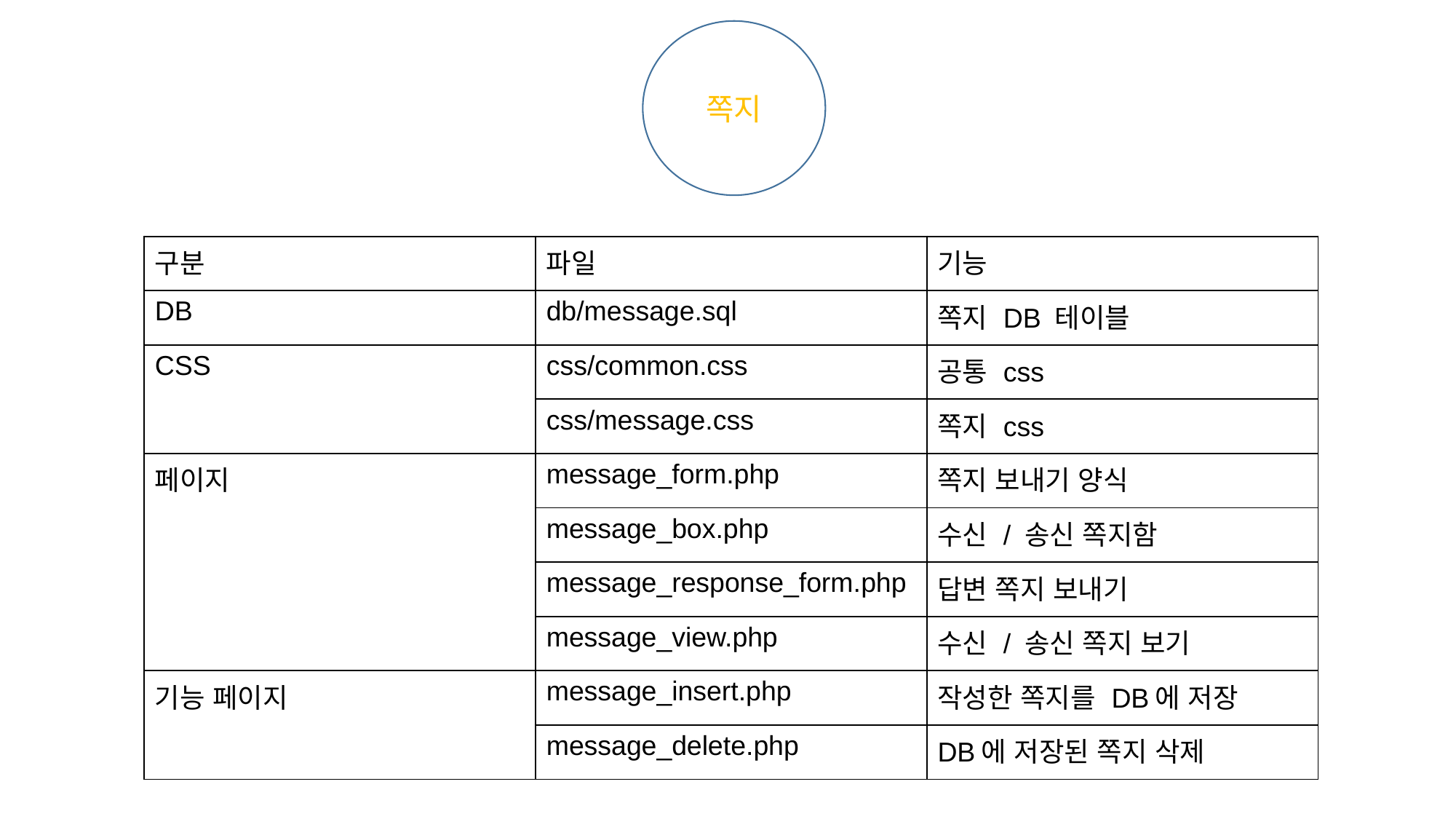

쪽지
| 구분 | 파일 | 기능 |
| --- | --- | --- |
| DB | db/message.sql | 쪽지 DB 테이블 |
| CSS | css/common.css | 공통 css |
|  | css/message.css | 쪽지 css |
| 페이지 | message\_form.php | 쪽지 보내기 양식 |
|  | message\_box.php | 수신 / 송신 쪽지함 |
|  | message\_response\_form.php | 답변 쪽지 보내기 |
|  | message\_view.php | 수신 / 송신 쪽지 보기 |
| 기능 페이지 | message\_insert.php | 작성한 쪽지를 DB에 저장 |
|  | message\_delete.php | DB에 저장된 쪽지 삭제 |